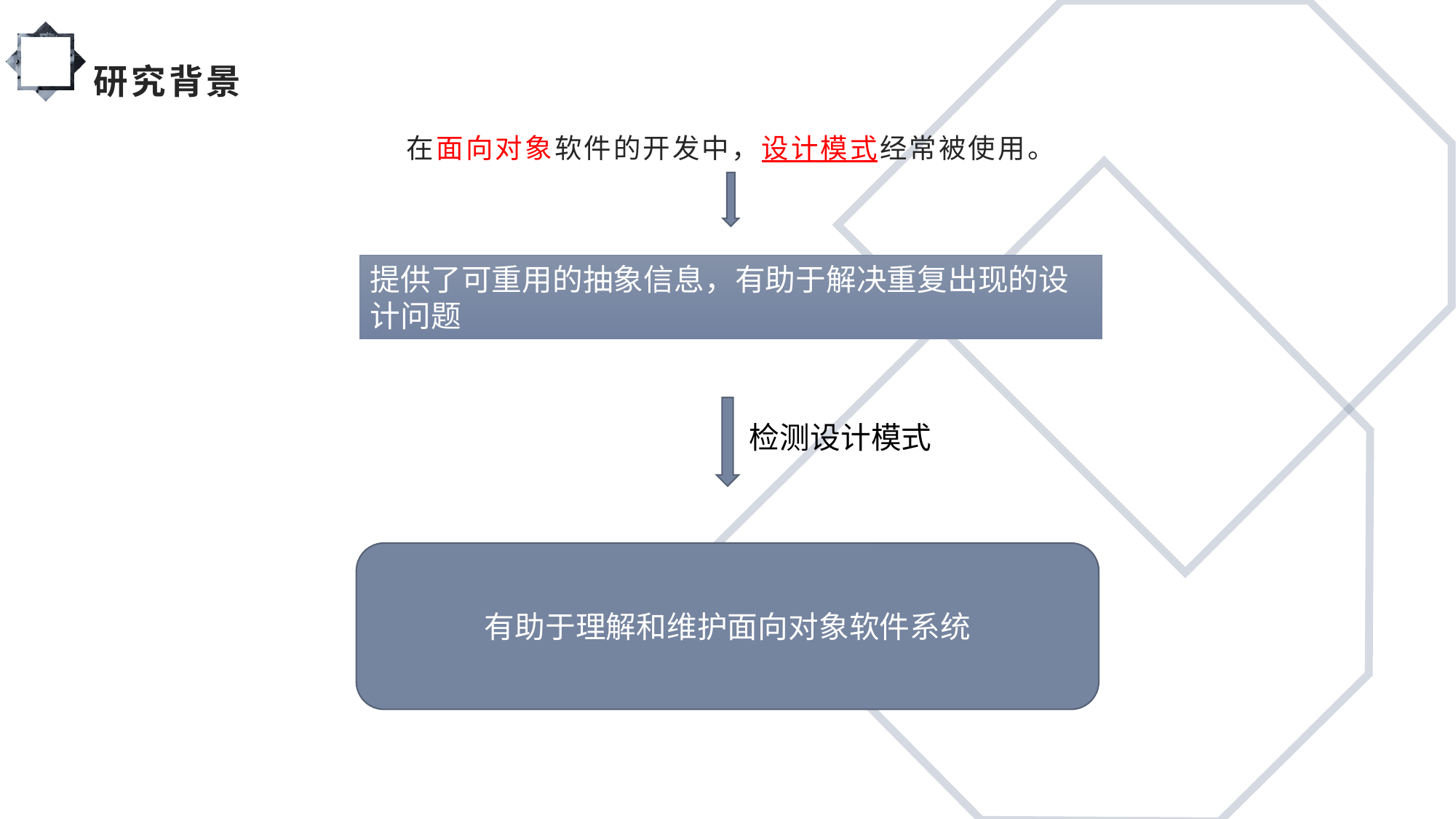

# 研究背景
在面向对象软件的开发中，设计模式经常被使用。

提供了可重用的抽象信息，有助于解决重复出现的设计问题

检测设计模式
有助于理解和维护面向对象软件系统